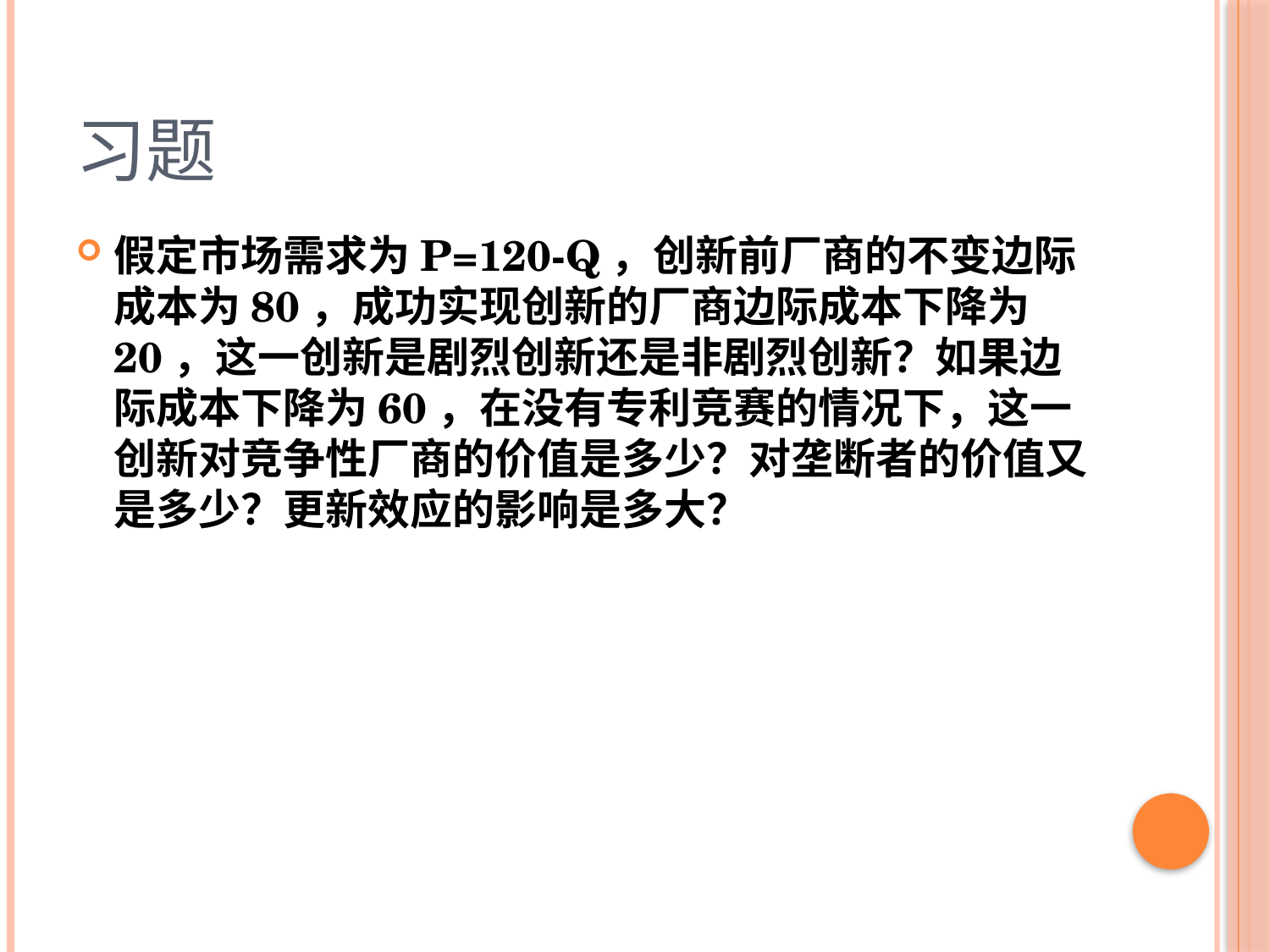

# 习题
假定市场需求为P=120-Q，创新前厂商的不变边际成本为80，成功实现创新的厂商边际成本下降为20，这一创新是剧烈创新还是非剧烈创新？如果边际成本下降为60，在没有专利竞赛的情况下，这一创新对竞争性厂商的价值是多少？对垄断者的价值又是多少？更新效应的影响是多大？